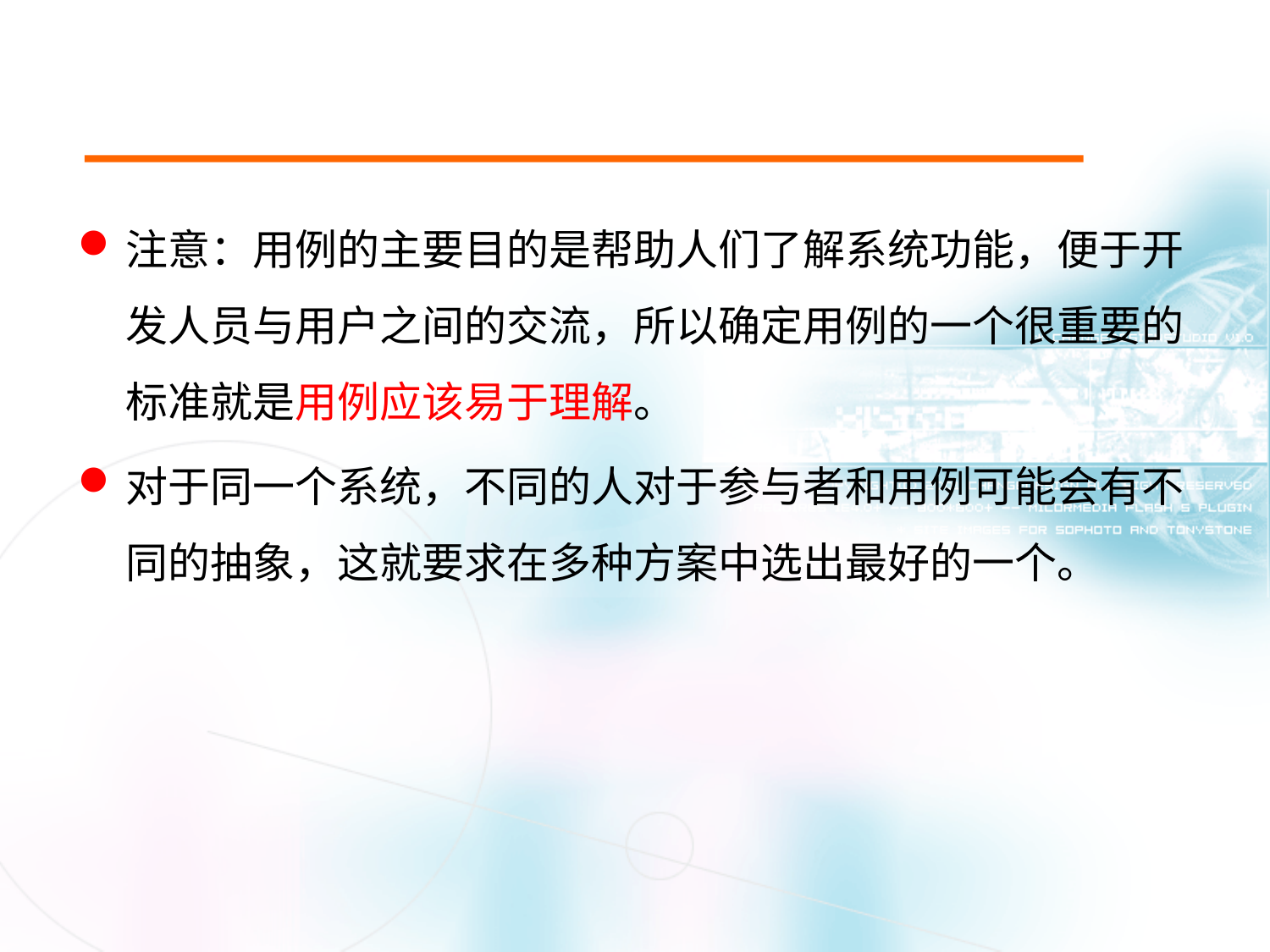

注意：用例的主要目的是帮助人们了解系统功能，便于开发人员与用户之间的交流，所以确定用例的一个很重要的标准就是用例应该易于理解。
对于同一个系统，不同的人对于参与者和用例可能会有不同的抽象，这就要求在多种方案中选出最好的一个。